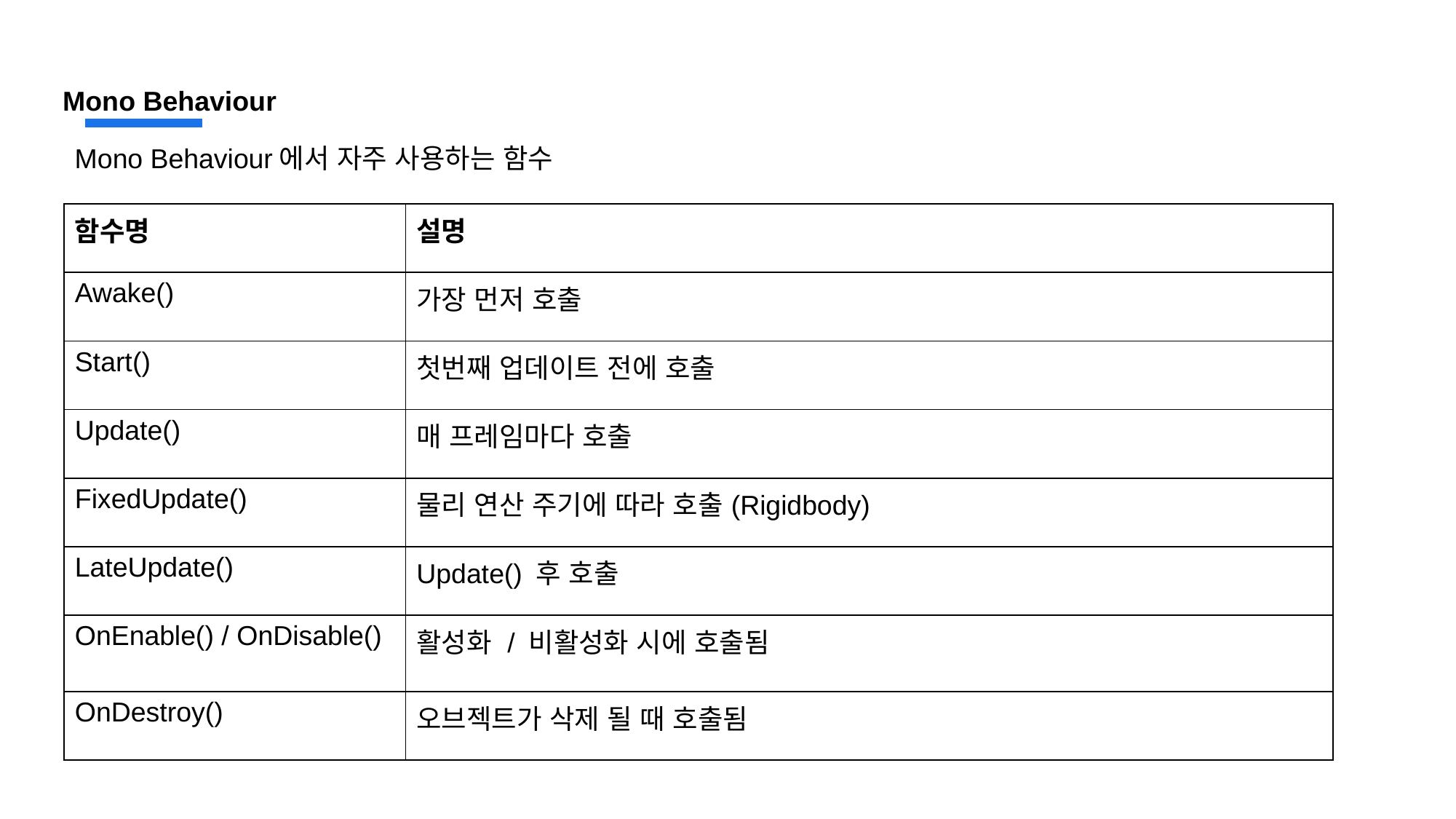

Mono Behaviour
Mono Behaviour에서 자주 사용하는 함수
| 함수명 | 설명 |
| --- | --- |
| Awake() | 가장 먼저 호출 |
| Start() | 첫번째 업데이트 전에 호출 |
| Update() | 매 프레임마다 호출 |
| FixedUpdate() | 물리 연산 주기에 따라 호출(Rigidbody) |
| LateUpdate() | Update() 후 호출 |
| OnEnable() / OnDisable() | 활성화 / 비활성화 시에 호출됨 |
| OnDestroy() | 오브젝트가 삭제 될 때 호출됨 |